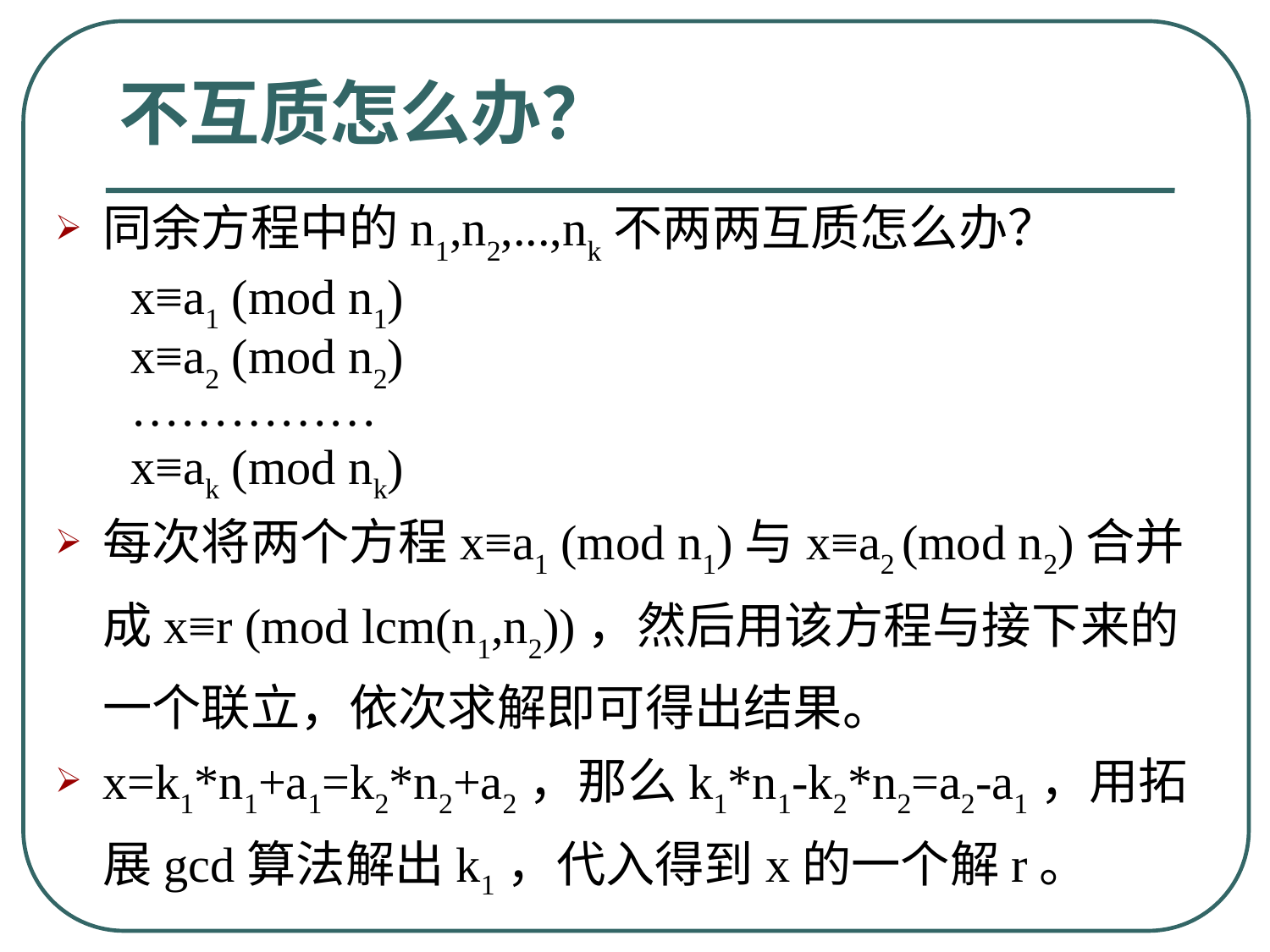

# 不互质怎么办？
同余方程中的n1,n2,...,nk不两两互质怎么办？
x≡a1 (mod n1)
x≡a2 (mod n2)
……………
x≡ak (mod nk)
每次将两个方程x≡a1 (mod n1)与x≡a2 (mod n2)合并成x≡r (mod lcm(n1,n2))，然后用该方程与接下来的一个联立，依次求解即可得出结果。
x=k1*n1+a1=k2*n2+a2，那么k1*n1-k2*n2=a2-a1，用拓展gcd算法解出k1，代入得到x的一个解r。